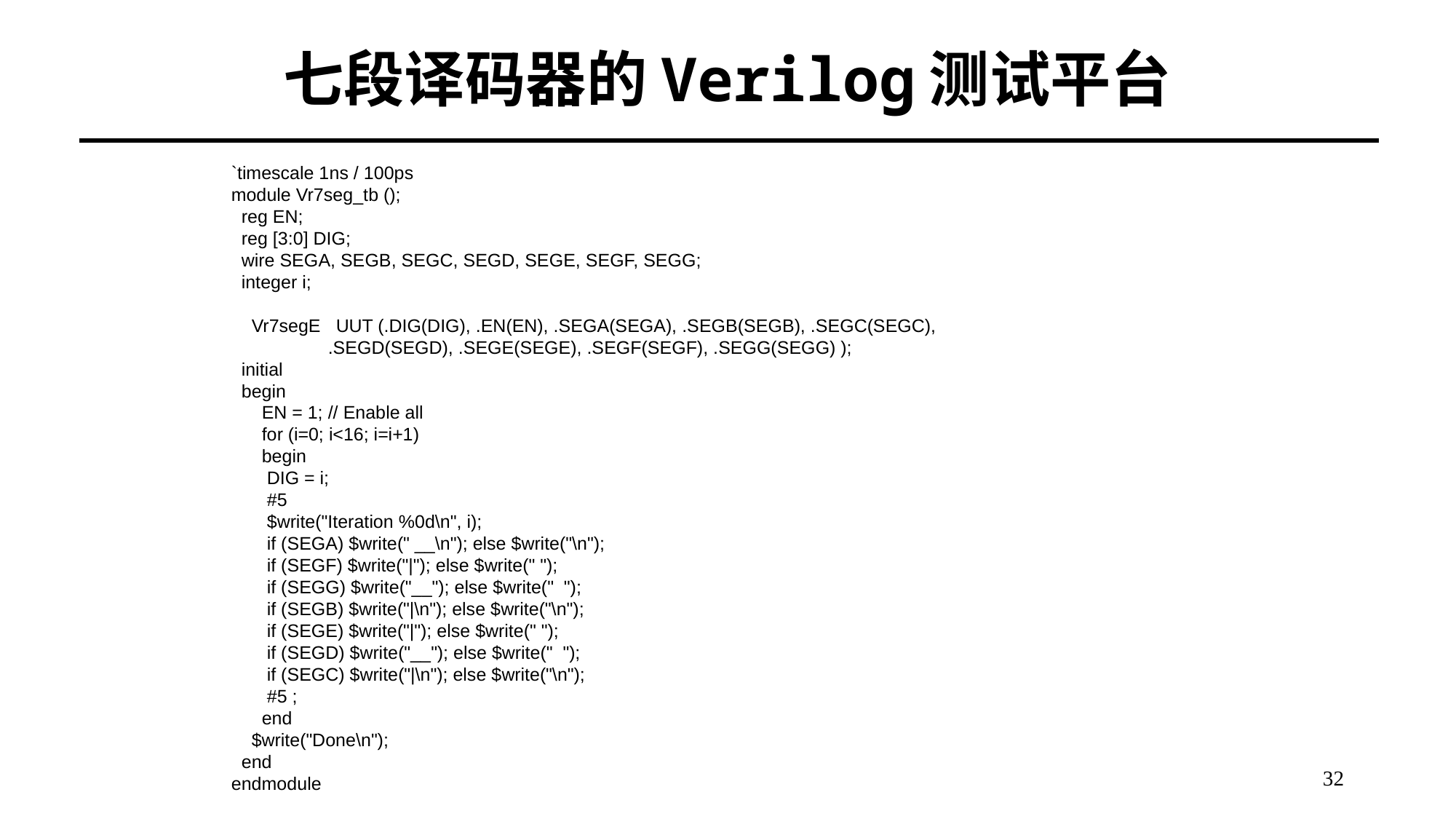

# 七段译码器的Verilog测试平台
`timescale 1ns / 100ps
module Vr7seg_tb ();
  reg EN;
  reg [3:0] DIG;
  wire SEGA, SEGB, SEGC, SEGD, SEGE, SEGF, SEGG;
  integer i;

    Vr7segE   UUT (.DIG(DIG), .EN(EN), .SEGA(SEGA), .SEGB(SEGB), .SEGC(SEGC),
                   .SEGD(SEGD), .SEGE(SEGE), .SEGF(SEGF), .SEGG(SEGG) );
  initial
  begin
      EN = 1; // Enable all
      for (i=0; i<16; i=i+1)
      begin
       DIG = i;
       #5
       $write("Iteration %0d\n", i);
       if (SEGA) $write(" __\n"); else $write("\n");
       if (SEGF) $write("|"); else $write(" ");
       if (SEGG) $write("__"); else $write("  ");
       if (SEGB) $write("|\n"); else $write("\n");
       if (SEGE) $write("|"); else $write(" ");
       if (SEGD) $write("__"); else $write("  ");
       if (SEGC) $write("|\n"); else $write("\n");
       #5 ;
      end
    $write("Done\n");
  end
endmodule

32